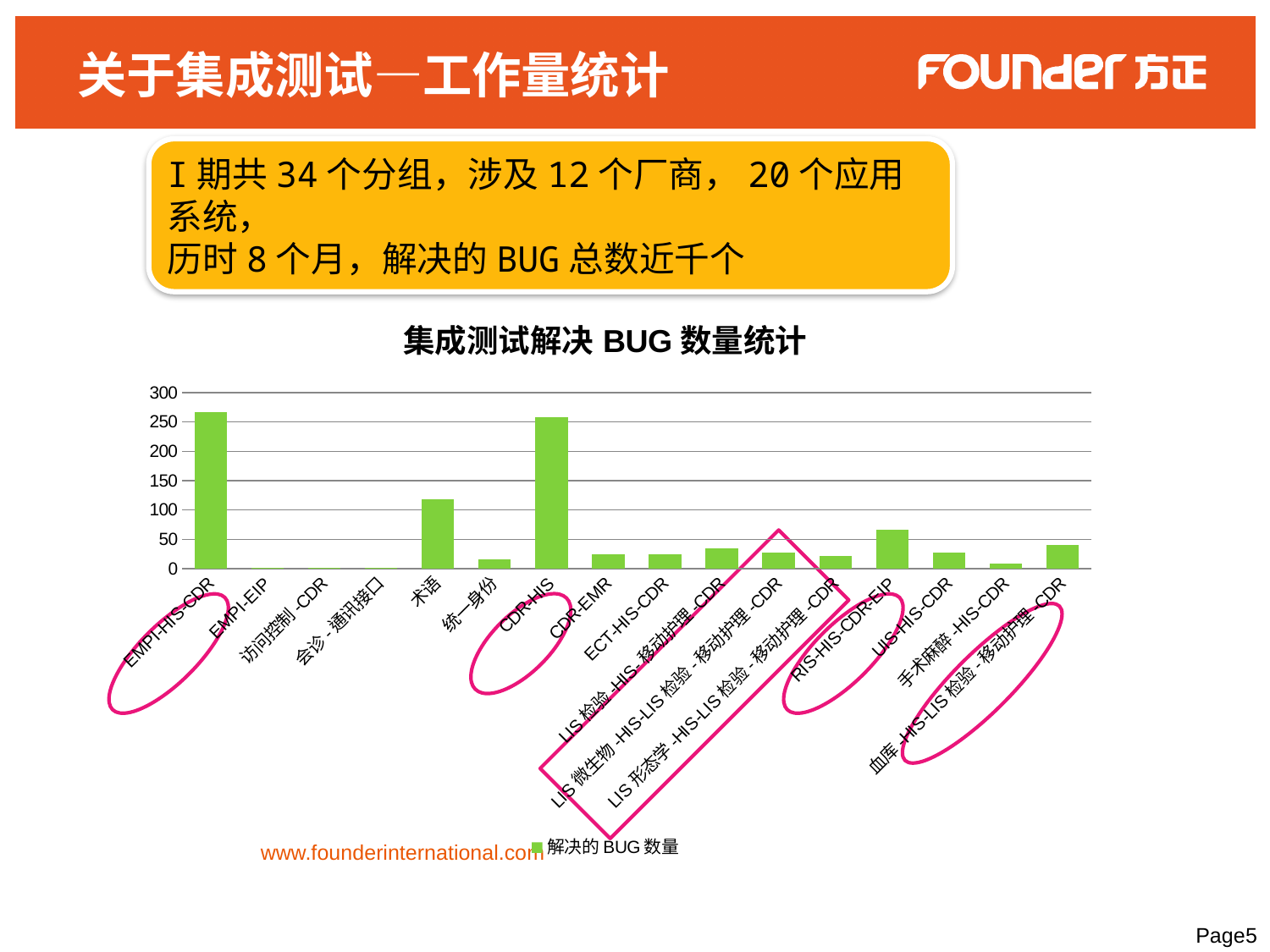

关于集成测试—工作量统计
I期共34个分组，涉及12个厂商，20个应用系统，
历时8个月，解决的BUG总数近千个

### Chart: 集成测试解决BUG数量统计

| Category |  |
|---|---|
| EMPI-HIS-CDR | 267.0 |
| EMPI-EIP | 1.0 |
| 访问控制-CDR | 1.0 |
| 会诊-通讯接口 | 2.0 |
| 术语 | 118.0 |
| 统一身份 | 16.0 |
| CDR-HIS | 258.0 |
| CDR-EMR | 25.0 |
| ECT-HIS-CDR | 25.0 |
| LIS检验-HIS-移动护理-CDR | 34.0 |
| LIS微生物-HIS-LIS检验-移动护理-CDR | 27.0 |
| LIS形态学-HIS-LIS检验-移动护理-CDR | 21.0 |
| RIS-HIS-CDR-EIP | 67.0 |
| UIS-HIS-CDR | 28.0 |
| 手术麻醉-HIS-CDR | 8.0 |
| 血库-HIS-LIS检验-移动护理-CDR | 41.0 |

www.founderinternational.com
Page5